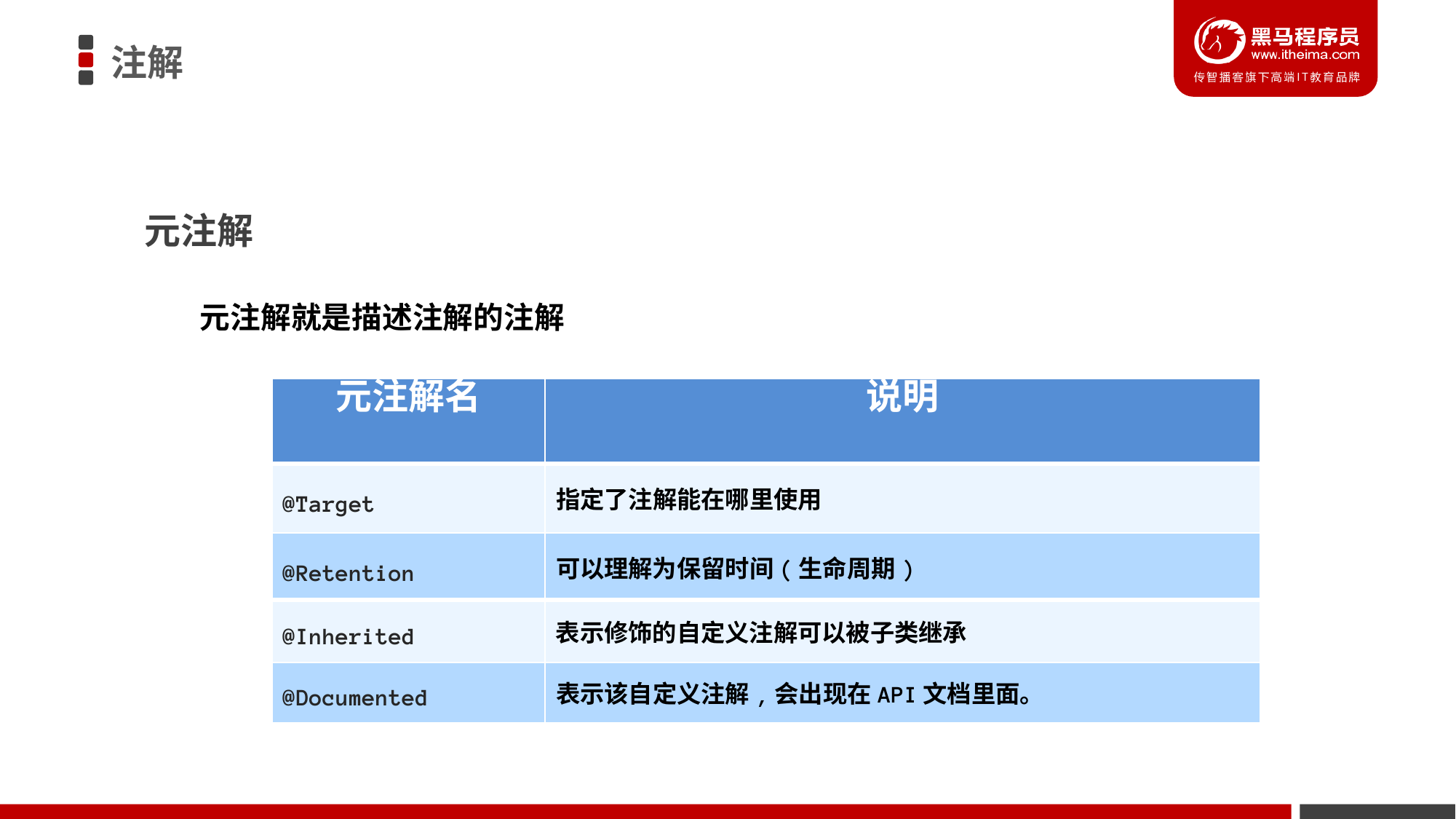

注解
元注解
元注解就是描述注解的注解
| 元注解名 | 说明 |
| --- | --- |
| @Target | 指定了注解能在哪里使用 |
| @Retention | 可以理解为保留时间(生命周期) |
| @Inherited | 表示修饰的自定义注解可以被子类继承 |
| --- | --- |
| @Documented | 表示该自定义注解,会出现在API文档里面。 |
| --- | --- |